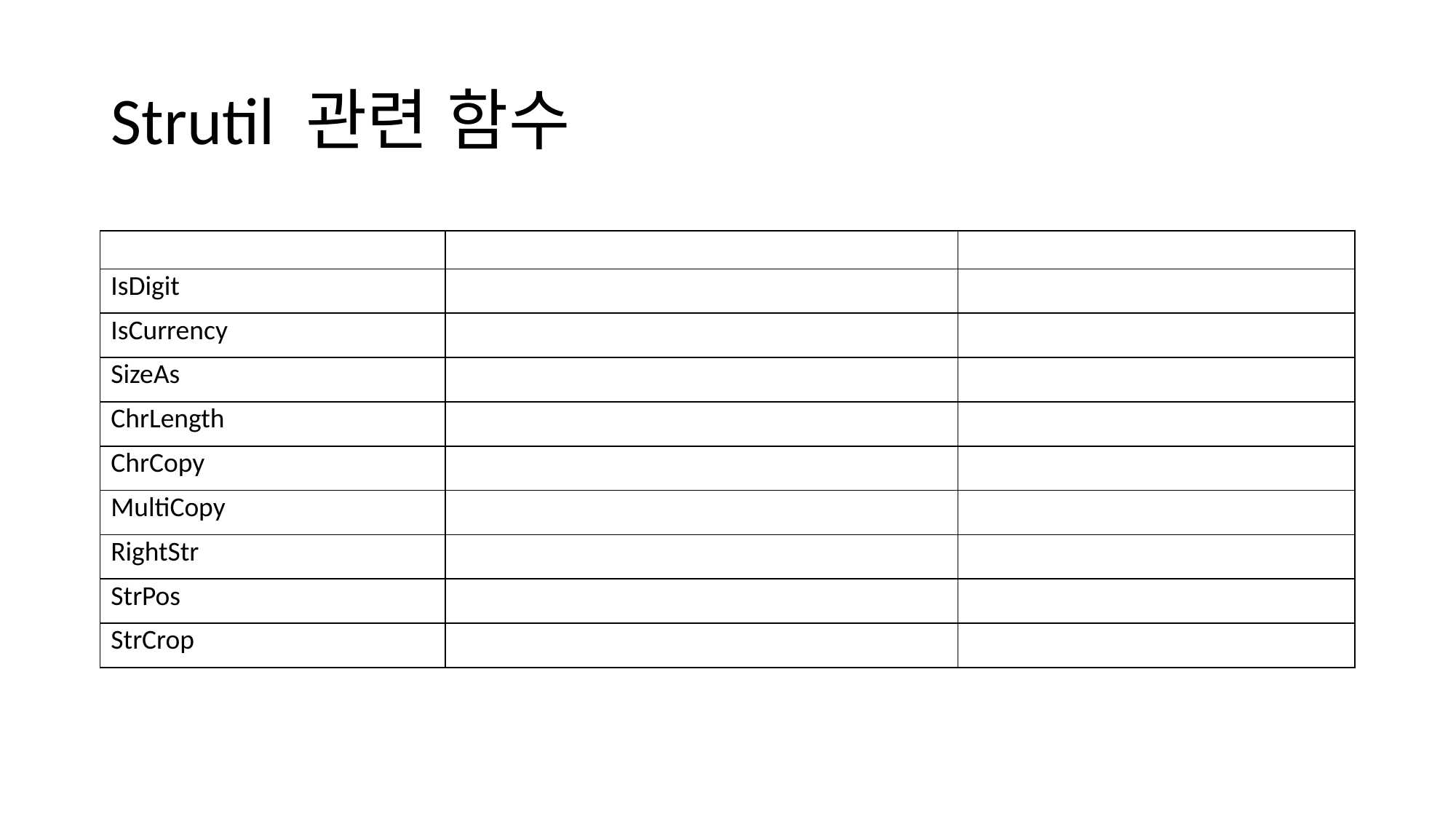

# Strutil 관련 함수
|  |  |  |
| --- | --- | --- |
| IsDigit |  |  |
| IsCurrency |  |  |
| SizeAs |  |  |
| ChrLength |  |  |
| ChrCopy |  |  |
| MultiCopy |  |  |
| RightStr |  |  |
| StrPos |  |  |
| StrCrop |  |  |